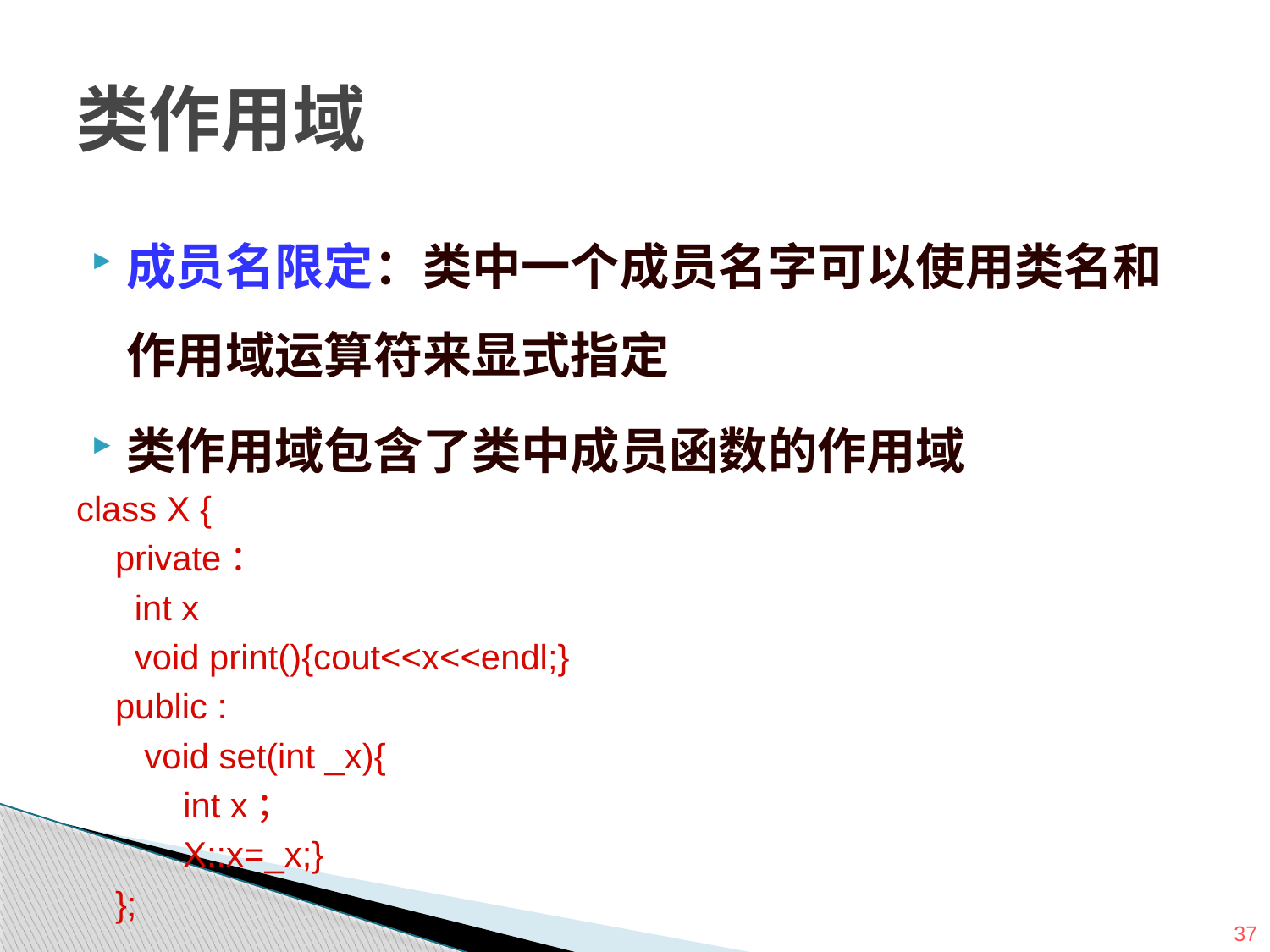

类作用域
成员名限定：类中一个成员名字可以使用类名和作用域运算符来显式指定
类作用域包含了类中成员函数的作用域
class X {
    private：
      int x
      void print(){cout<<x<<endl;}
    public :
       void set(int _x){
           int x；
           X::x=_x;}
    };
37